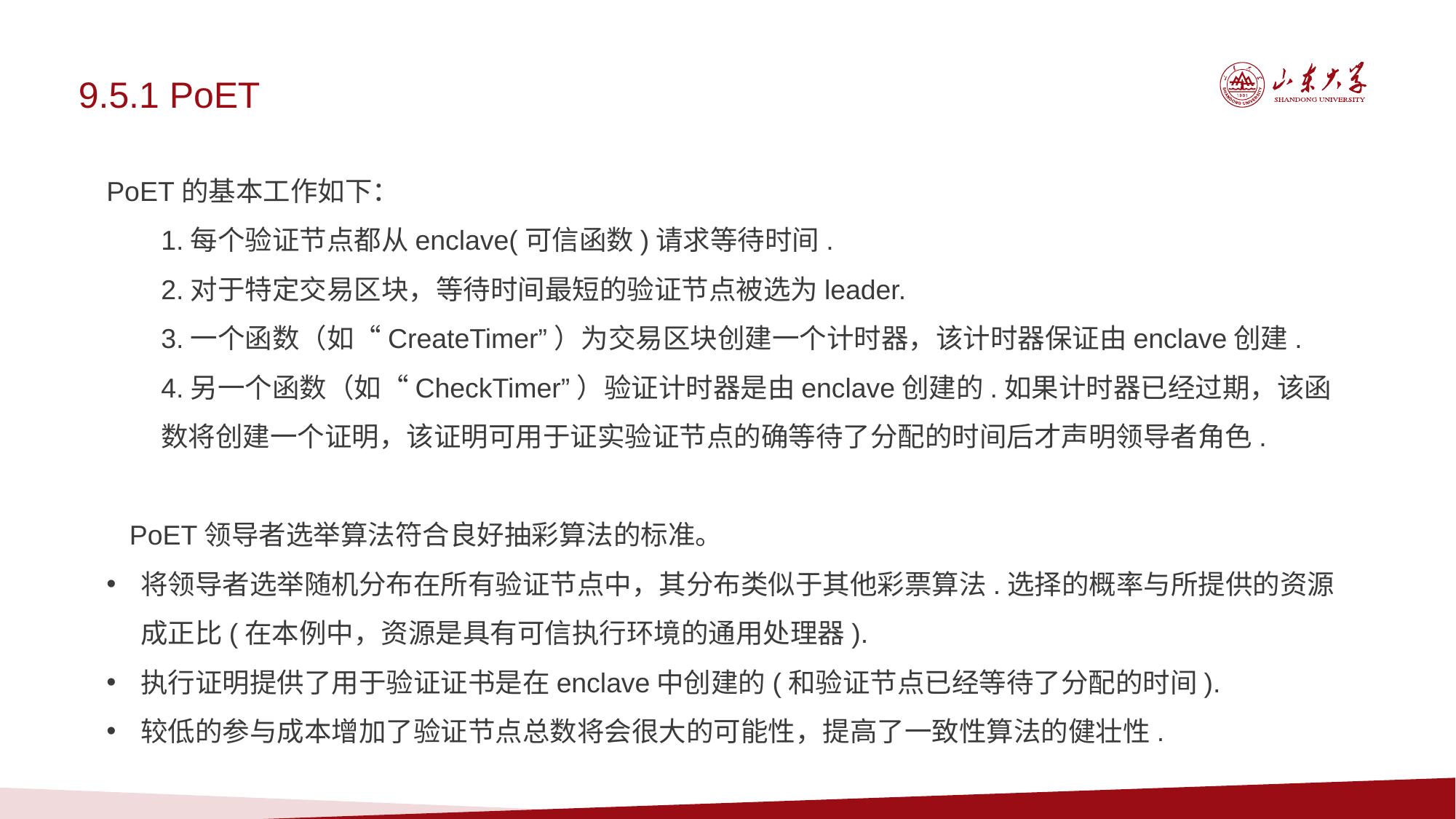

9.5.1 PoET
PoET的基本工作如下：
1.每个验证节点都从enclave(可信函数)请求等待时间.
2.对于特定交易区块，等待时间最短的验证节点被选为leader.
3.一个函数（如“CreateTimer”）为交易区块创建一个计时器，该计时器保证由enclave创建.
4.另一个函数（如“CheckTimer”）验证计时器是由enclave创建的.如果计时器已经过期，该函数将创建一个证明，该证明可用于证实验证节点的确等待了分配的时间后才声明领导者角色.

   PoET领导者选举算法符合良好抽彩算法的标准。
将领导者选举随机分布在所有验证节点中，其分布类似于其他彩票算法.选择的概率与所提供的资源成正比(在本例中，资源是具有可信执行环境的通用处理器).
执行证明提供了用于验证证书是在enclave中创建的(和验证节点已经等待了分配的时间).
较低的参与成本增加了验证节点总数将会很大的可能性，提高了一致性算法的健壮性.